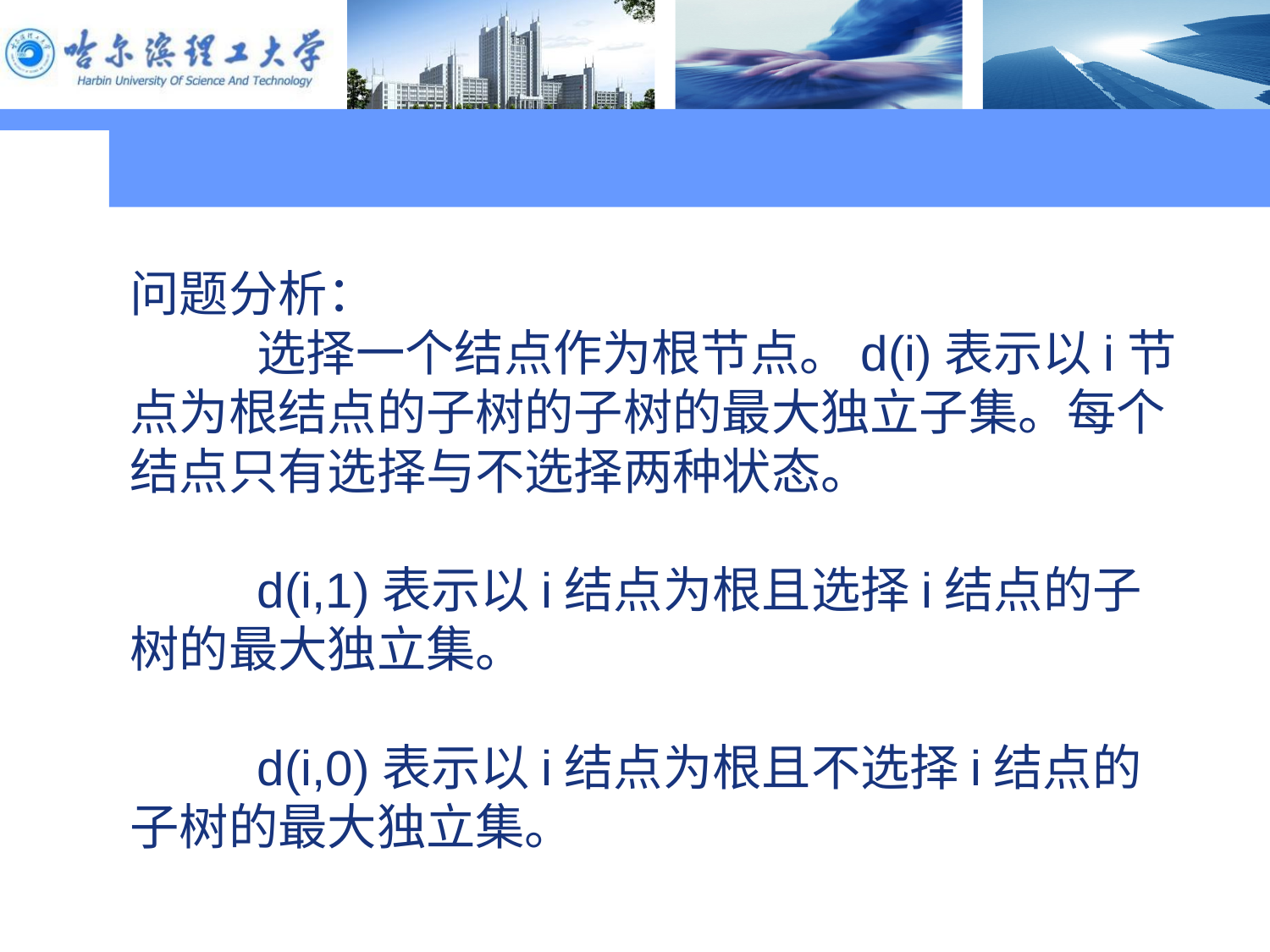

问题分析：
	选择一个结点作为根节点。d(i)表示以i节点为根结点的子树的子树的最大独立子集。每个结点只有选择与不选择两种状态。

	d(i,1)表示以i结点为根且选择i结点的子树的最大独立集。

	d(i,0)表示以i结点为根且不选择i结点的子树的最大独立集。